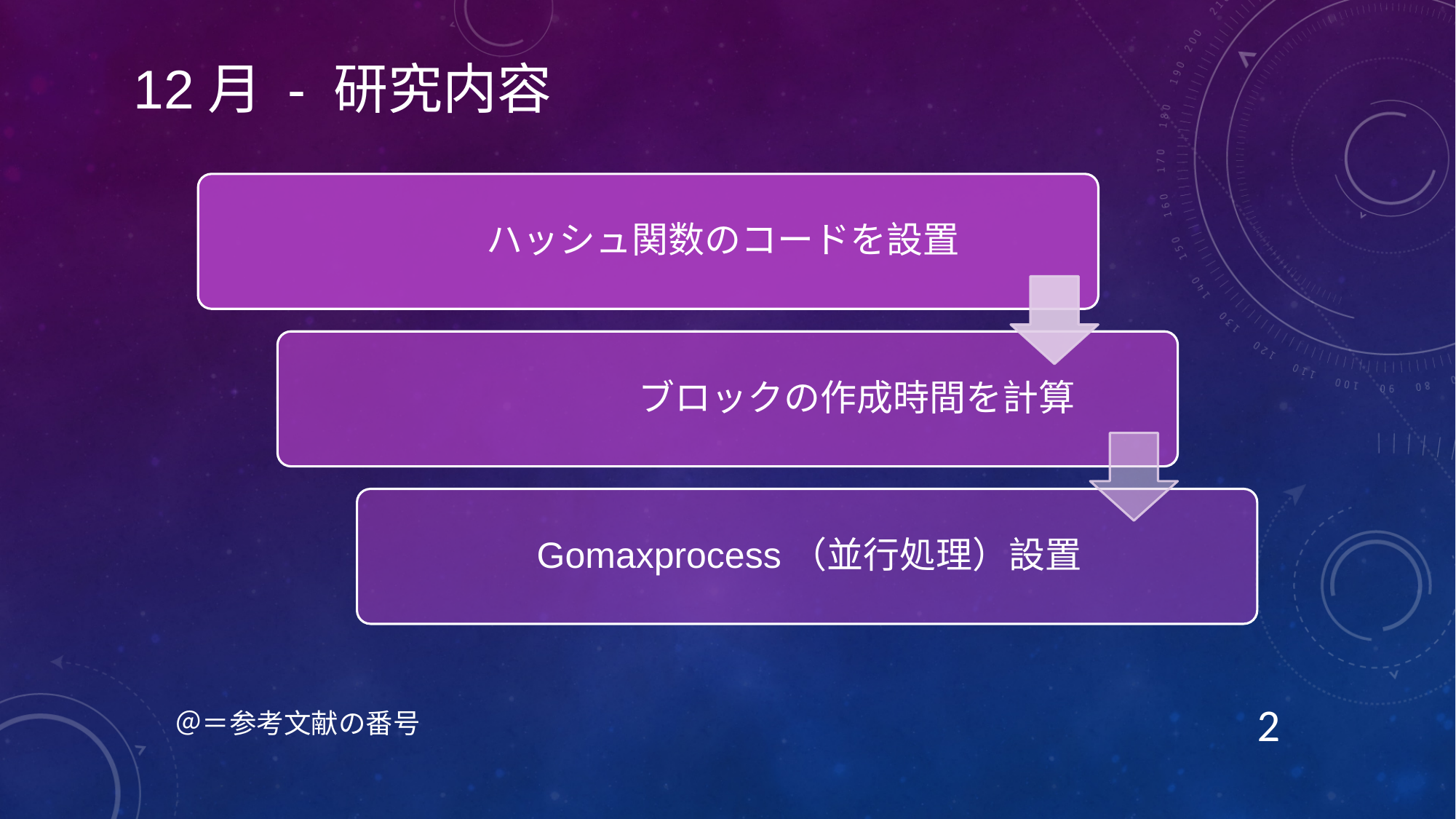

# 12月 - 研究内容
　　　　ハッシュ関数のコードを設置
　　　　　　　ブロックの作成時間を計算
Gomaxprocess（並行処理）設置

＠＝参考文献の番号
2